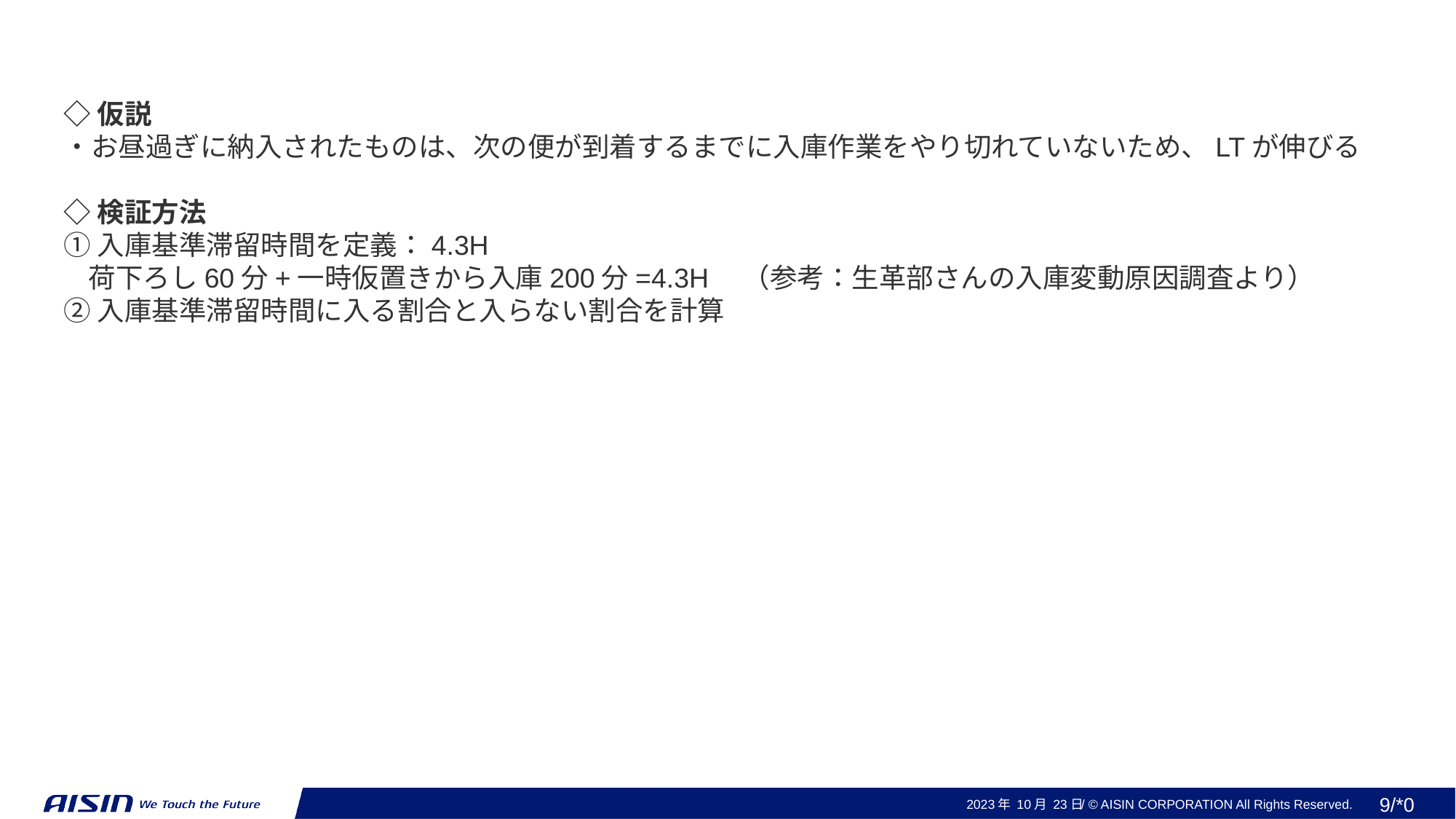

◇仮説
・お昼過ぎに納入されたものは、次の便が到着するまでに入庫作業をやり切れていないため、LTが伸びる

◇検証方法
①入庫基準滞留時間を定義：4.3H
   荷下ろし60分+一時仮置きから入庫200分=4.3H　（参考：生革部さんの入庫変動原因調査より）
②入庫基準滞留時間に入る割合と入らない割合を計算

2023年 10月 23日